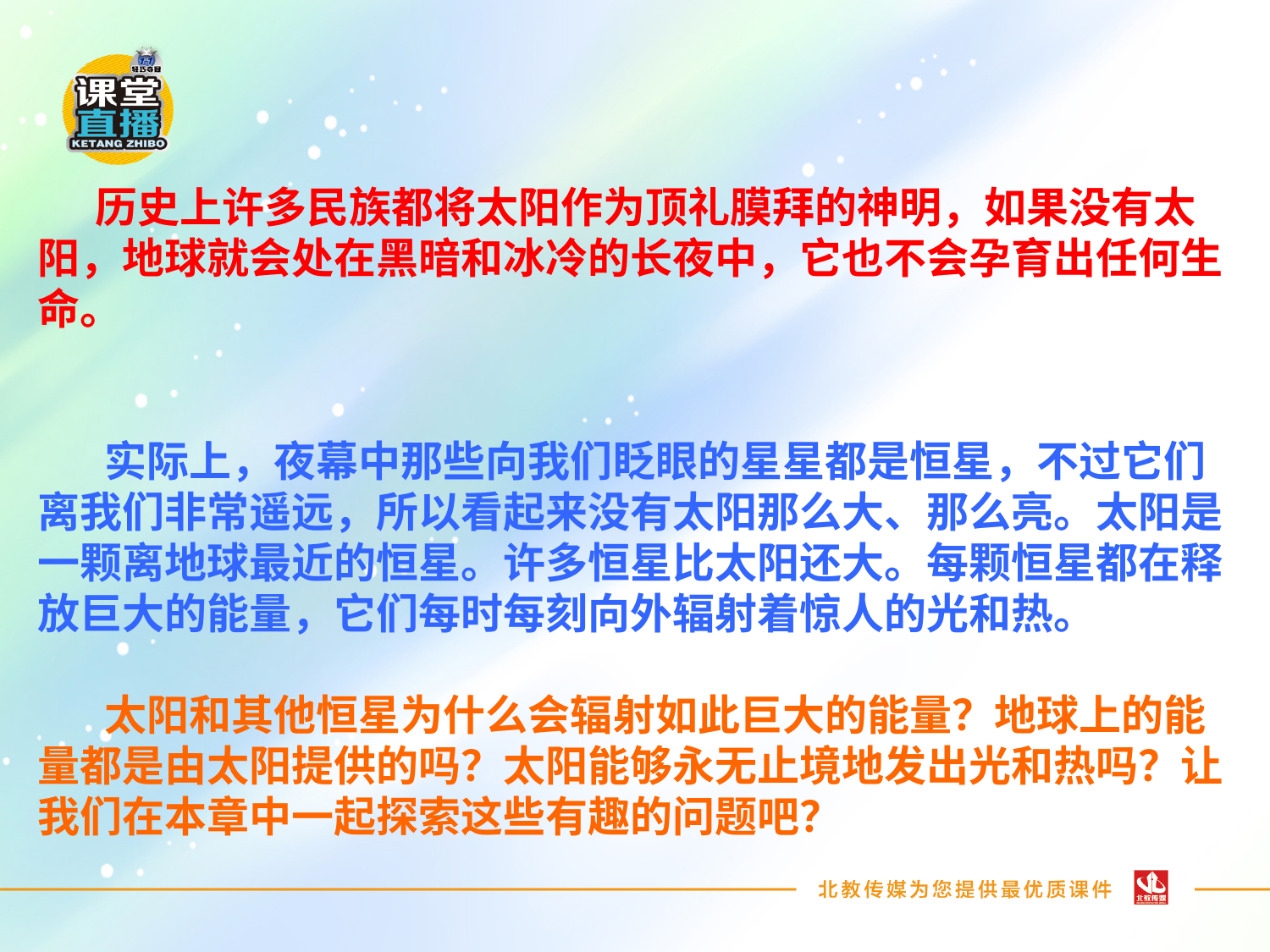

历史上许多民族都将太阳作为顶礼膜拜的神明，如果没有太阳，地球就会处在黑暗和冰冷的长夜中，它也不会孕育出任何生命。

      实际上，夜幕中那些向我们眨眼的星星都是恒星，不过它们离我们非常遥远，所以看起来没有太阳那么大、那么亮。太阳是一颗离地球最近的恒星。许多恒星比太阳还大。每颗恒星都在释放巨大的能量，它们每时每刻向外辐射着惊人的光和热。

      太阳和其他恒星为什么会辐射如此巨大的能量？地球上的能量都是由太阳提供的吗？太阳能够永无止境地发出光和热吗？让我们在本章中一起探索这些有趣的问题吧？